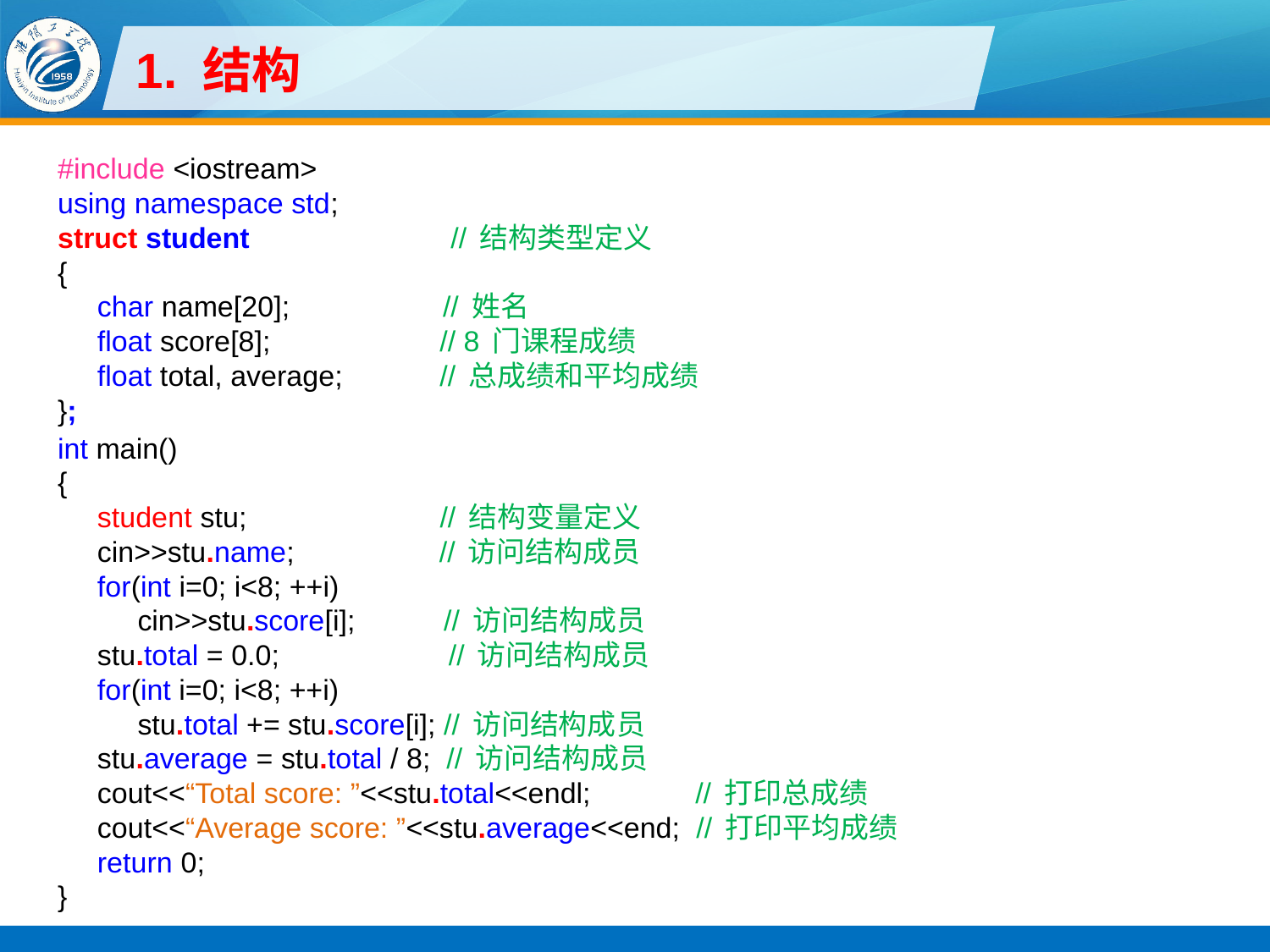

# 1. 结构
#include <iostream>
using namespace std;
struct student                         // 结构类型定义
{
char name[20];                   // 姓名
float score[8];                     // 8 门课程成绩
float total, average;            // 总成绩和平均成绩
};
int main()
{
student stu;                        // 结构变量定义
cin>>stu.name;                  // 访问结构成员
for(int i=0; i<8; ++i)
cin>>stu.score[i];           // 访问结构成员
stu.total = 0.0;                     // 访问结构成员
for(int i=0; i<8; ++i)
stu.total += stu.score[i]; // 访问结构成员
stu.average = stu.total / 8;  // 访问结构成员
cout<<“Total score: ”<<stu.total<<endl;             // 打印总成绩
cout<<“Average score: ”<<stu.average<<end;  // 打印平均成绩
return 0;
}